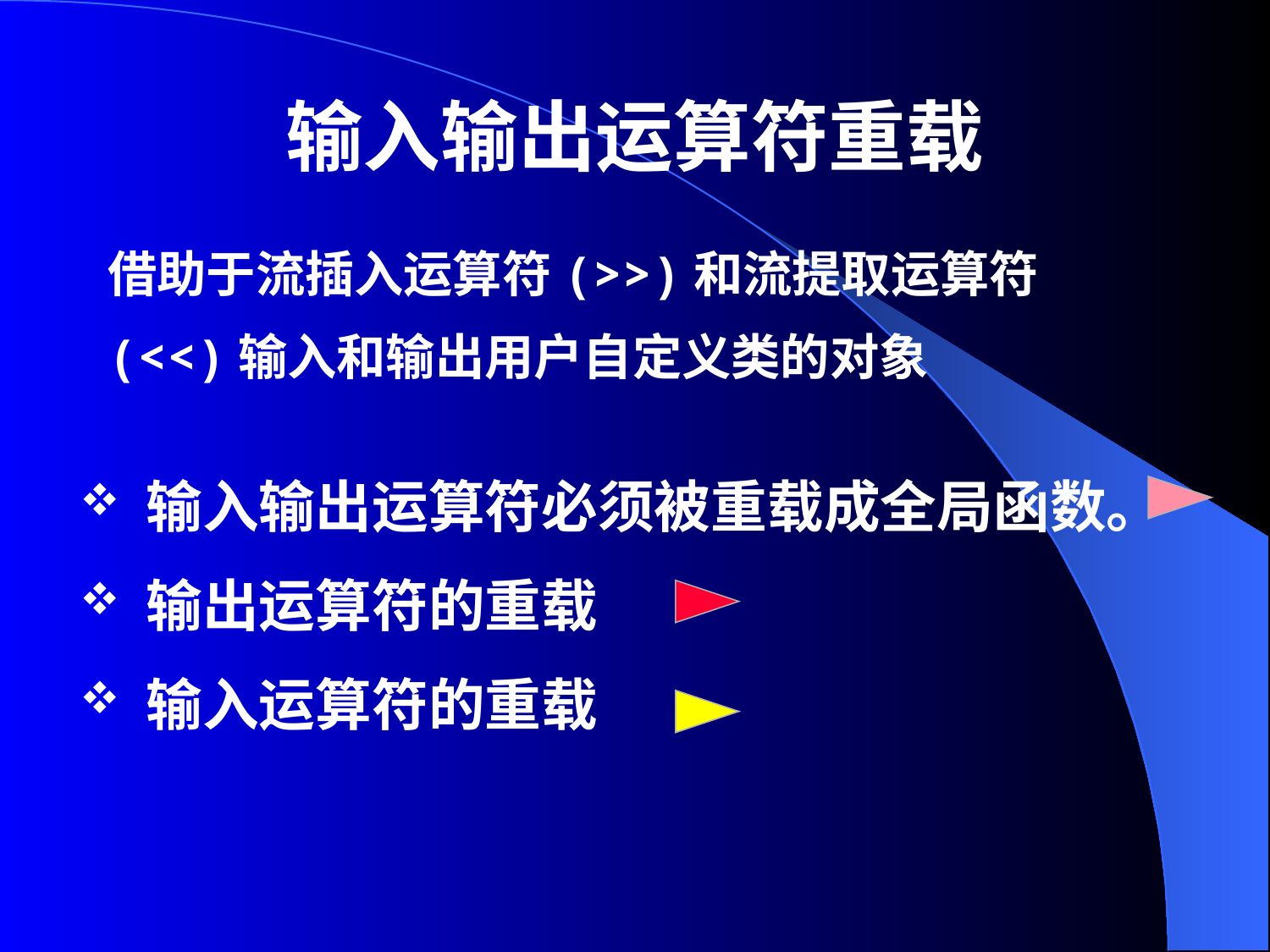

# 输入输出运算符重载
借助于流插入运算符(>>)和流提取运算符(<<)输入和输出用户自定义类的对象
输入输出运算符必须被重载成全局函数。
输出运算符的重载
输入运算符的重载